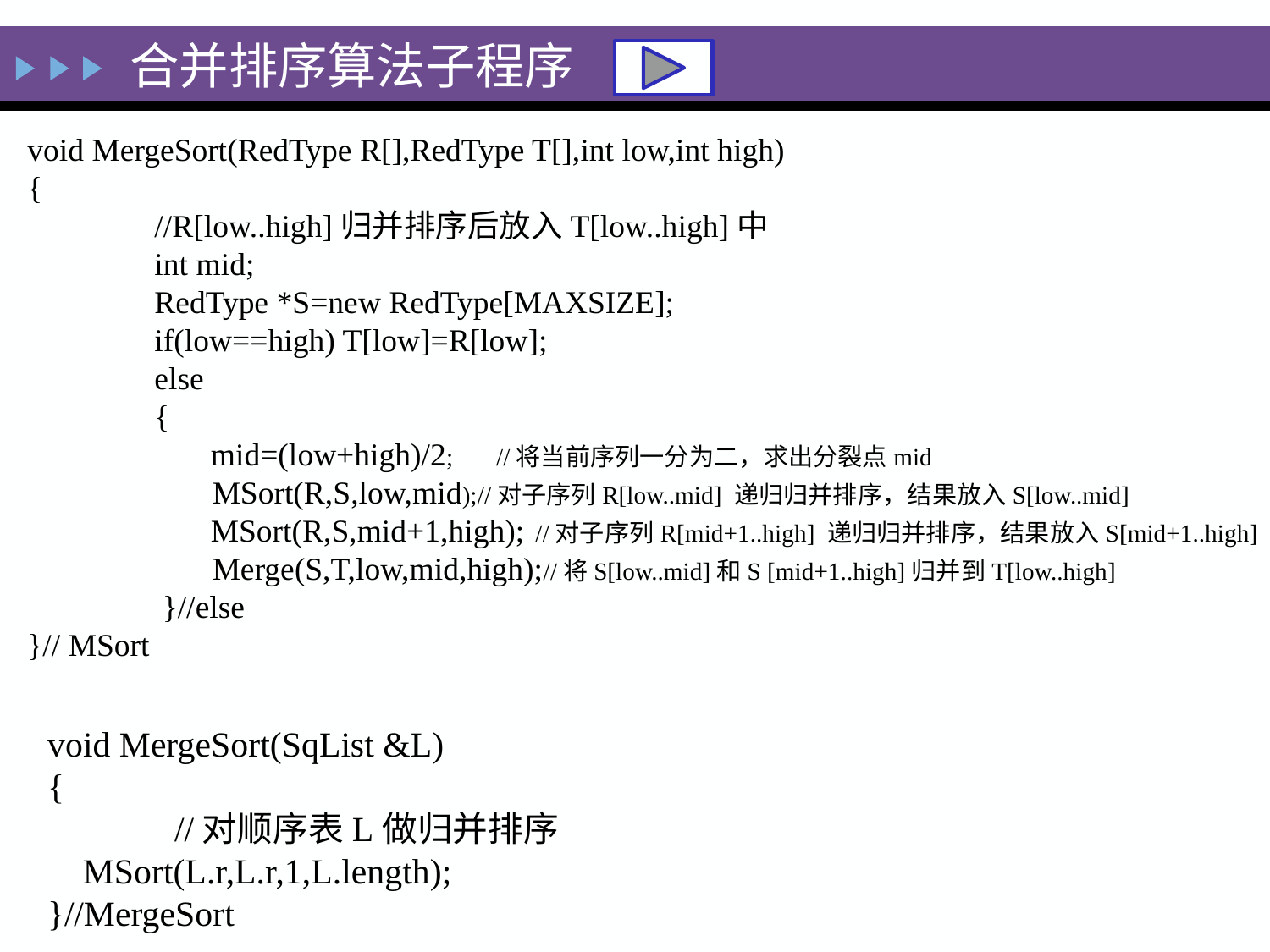

# 合并排序算法子程序

void MergeSort(RedType R[],RedType T[],int low,int high)
{
	//R[low..high]归并排序后放入T[low..high]中
	int mid;
	RedType *S=new RedType[MAXSIZE];
    	if(low==high) T[low]=R[low];
    	else
	{
	       mid=(low+high)/2;       //将当前序列一分为二，求出分裂点mid
                       MSort(R,S,low,mid);//对子序列R[low..mid] 递归归并排序，结果放入S[low..mid]
        	       MSort(R,S,mid+1,high);	//对子序列R[mid+1..high] 递归归并排序，结果放入S[mid+1..high]
                       Merge(S,T,low,mid,high);//将S[low..mid]和S [mid+1..high]归并到T[low..high]
   	 }//else
}// MSort
void MergeSort(SqList &L)
{
	//对顺序表L做归并排序
    MSort(L.r,L.r,1,L.length);
}//MergeSort